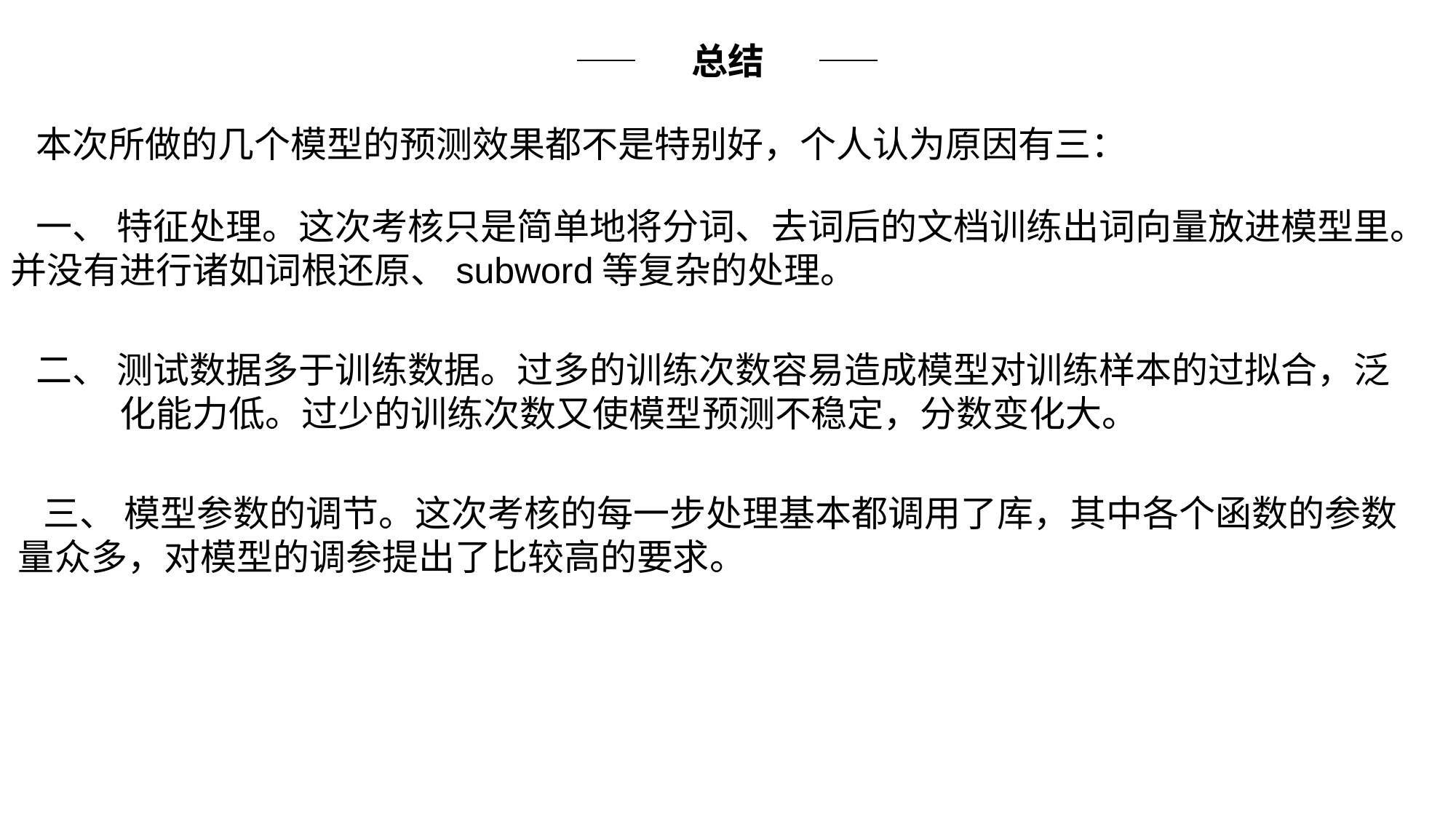

总结
  本次所做的几个模型的预测效果都不是特别好，个人认为原因有三：
  一、 特征处理。这次考核只是简单地将分词、去词后的文档训练出词向量放进模型里。并没有进行诸如词根还原、subword等复杂的处理。

  二、 测试数据多于训练数据。过多的训练次数容易造成模型对训练样本的过拟合，泛      	化能力低。过少的训练次数又使模型预测不稳定，分数变化大。
  三、 模型参数的调节。这次考核的每一步处理基本都调用了库，其中各个函数的参数量众多，对模型的调参提出了比较高的要求。